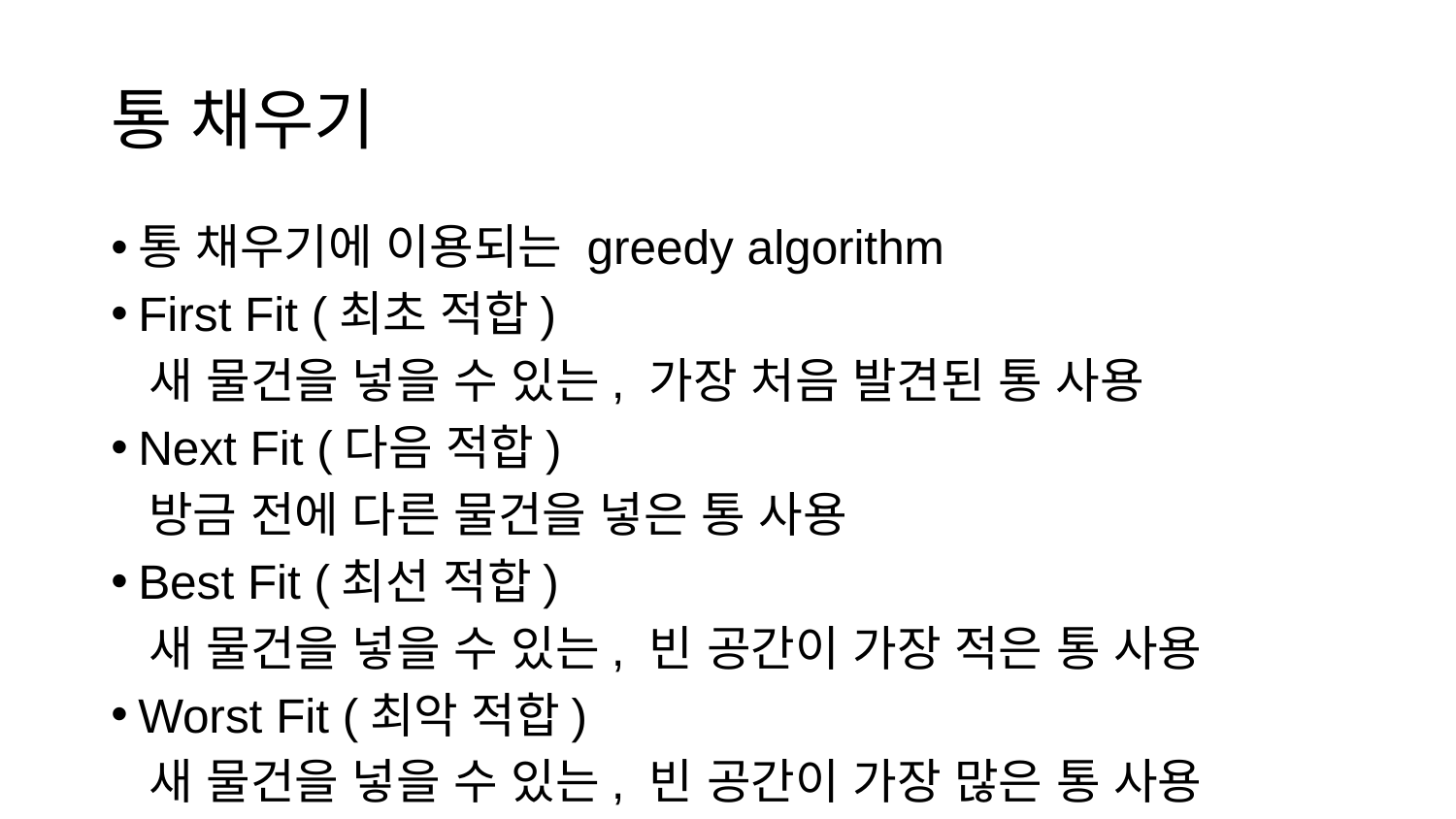

# 통 채우기
통 채우기에 이용되는 greedy algorithm
First Fit (최초 적합)
  새 물건을 넣을 수 있는, 가장 처음 발견된 통 사용
Next Fit (다음 적합)
  방금 전에 다른 물건을 넣은 통 사용
Best Fit (최선 적합)
  새 물건을 넣을 수 있는, 빈 공간이 가장 적은 통 사용
Worst Fit (최악 적합)
  새 물건을 넣을 수 있는, 빈 공간이 가장 많은 통 사용